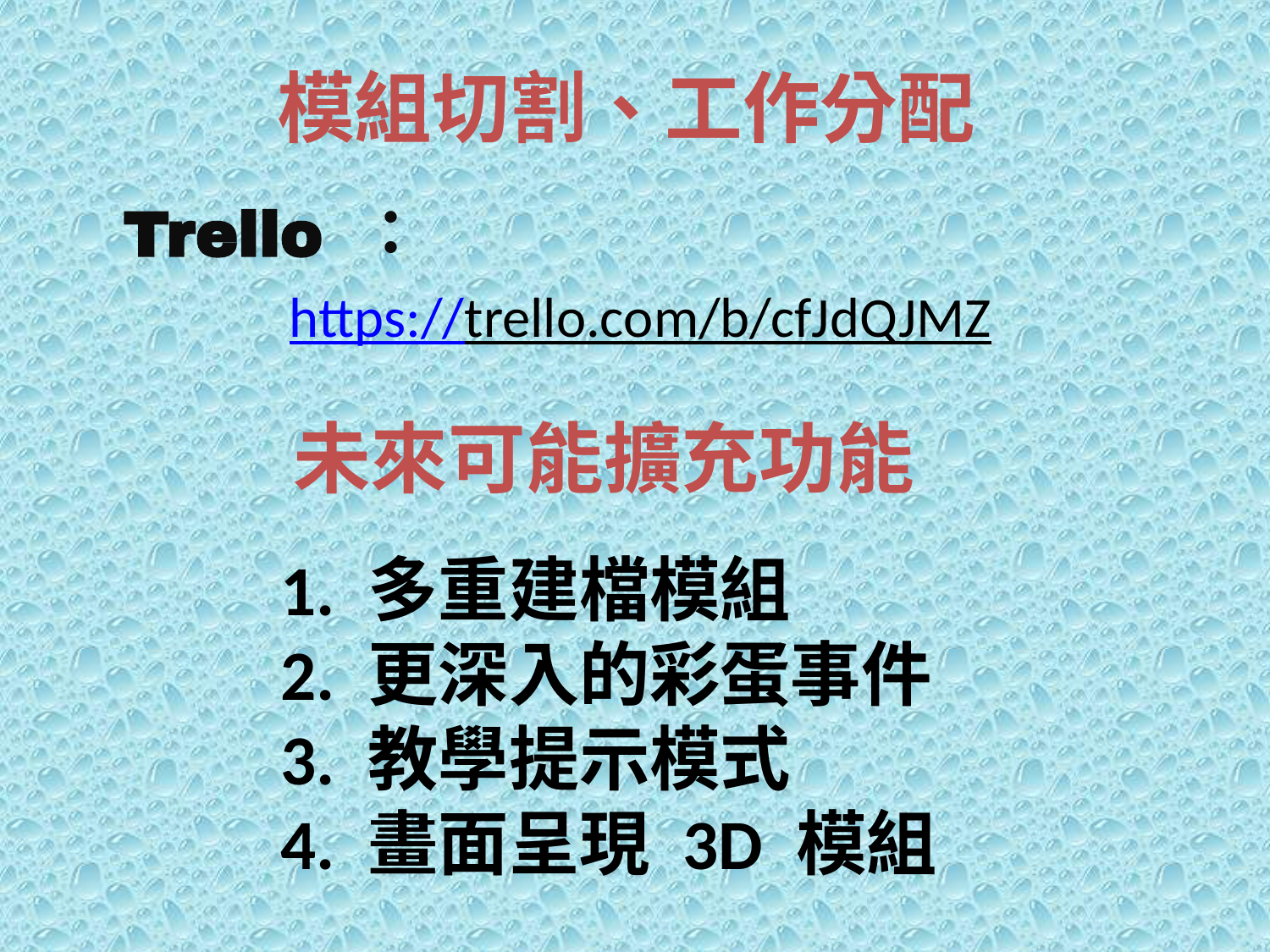

模組切割、工作分配
Trello ：
https://trello.com/b/cfJdQJMZ
未來可能擴充功能
1. 多重建檔模組
2. 更深入的彩蛋事件
3. 教學提示模式
4. 畫面呈現 3D 模組